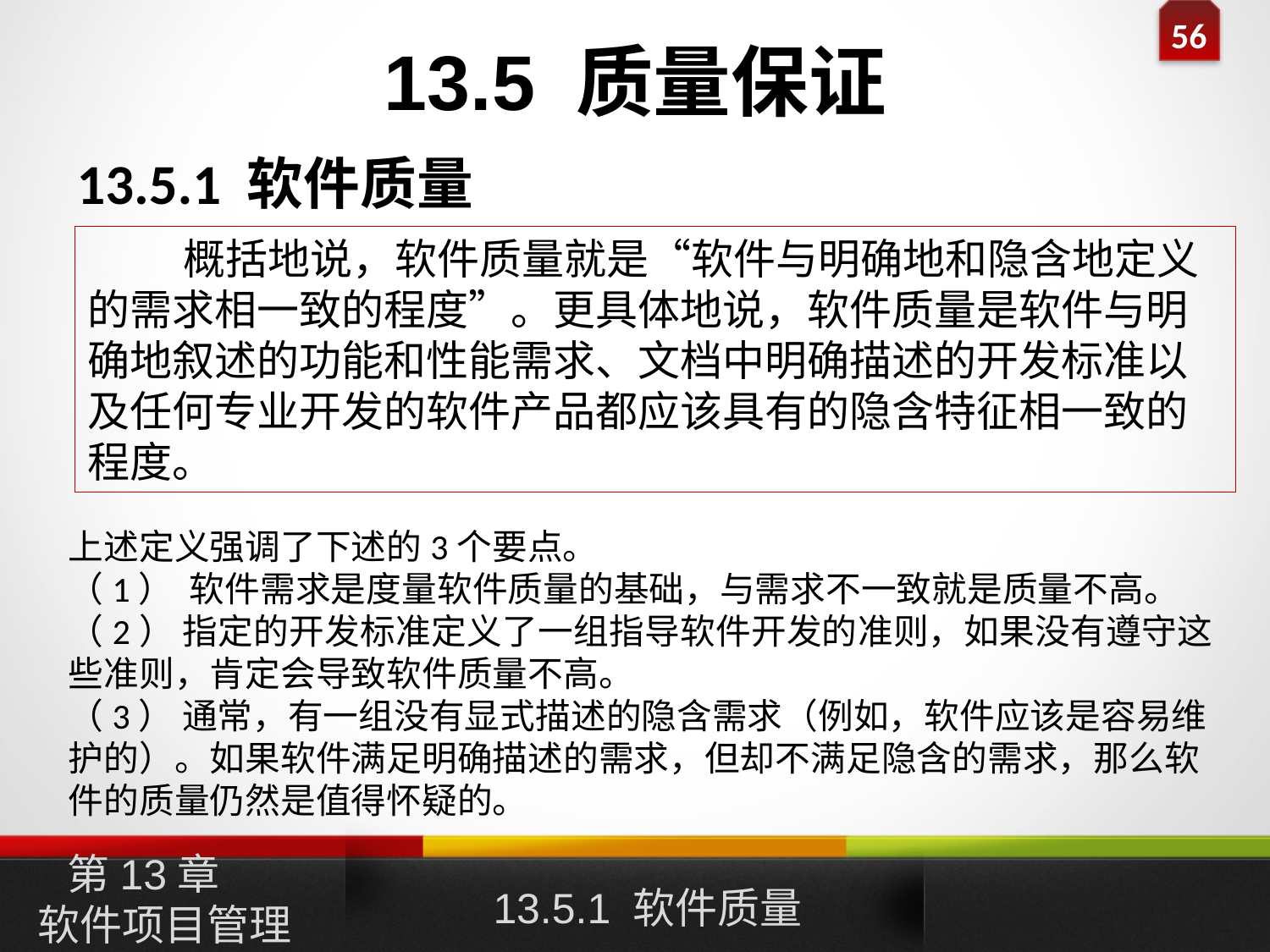

# 13.5 质量保证
13.5.1 软件质量
         概括地说，软件质量就是“软件与明确地和隐含地定义的需求相一致的程度”。更具体地说，软件质量是软件与明确地叙述的功能和性能需求、文档中明确描述的开发标准以及任何专业开发的软件产品都应该具有的隐含特征相一致的程度。
上述定义强调了下述的3个要点。
（1）  软件需求是度量软件质量的基础，与需求不一致就是质量不高。
（2） 指定的开发标准定义了一组指导软件开发的准则，如果没有遵守这些准则，肯定会导致软件质量不高。
（3） 通常，有一组没有显式描述的隐含需求（例如，软件应该是容易维护的）。如果软件满足明确描述的需求，但却不满足隐含的需求，那么软件的质量仍然是值得怀疑的。
第13章
软件项目管理
13.5.1 软件质量